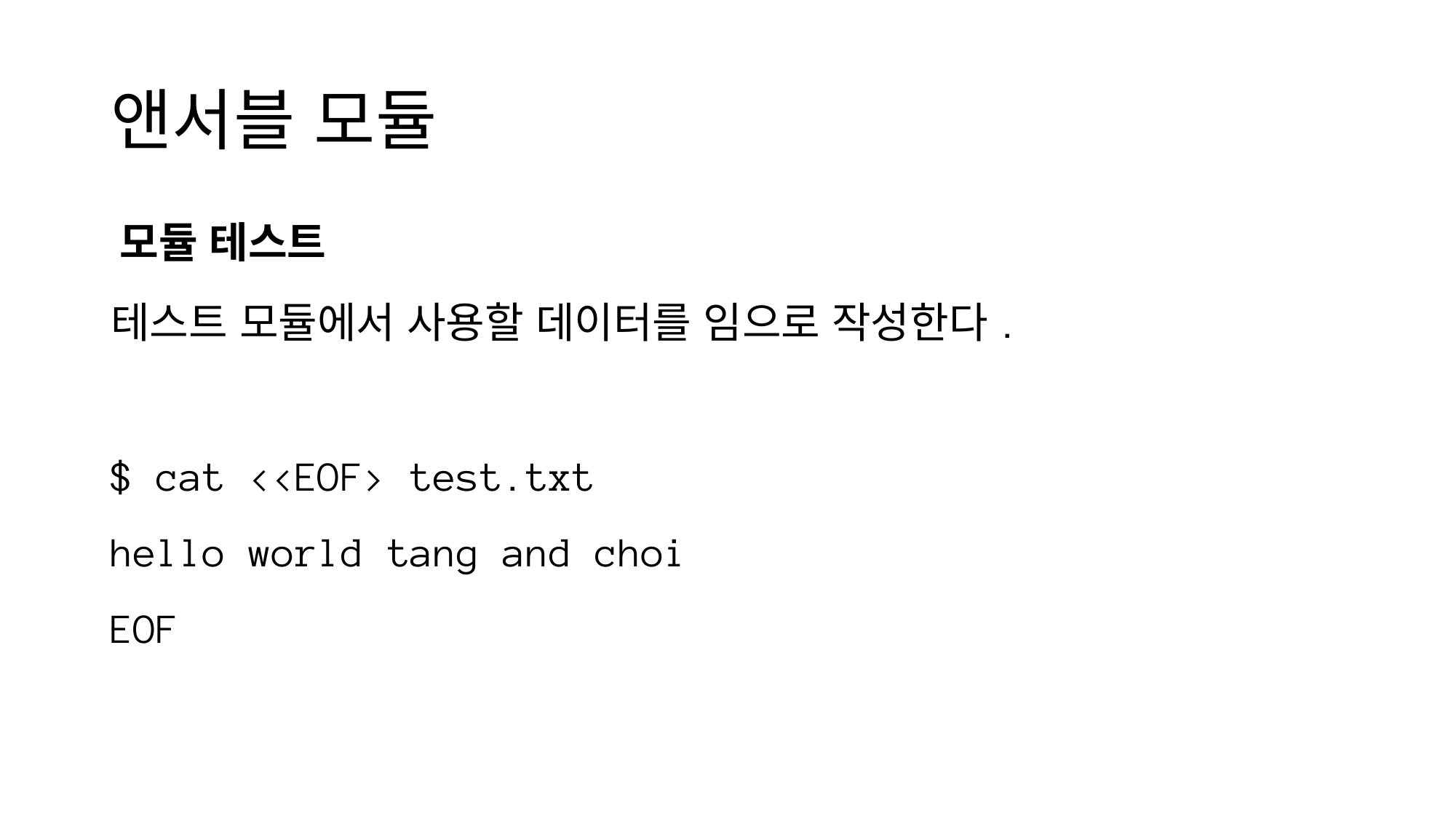

# 앤서블 모듈
모듈 테스트
테스트 모듈에서 사용할 데이터를 임으로 작성한다.

$ cat <<EOF> test.txt
hello world tang and choi
EOF